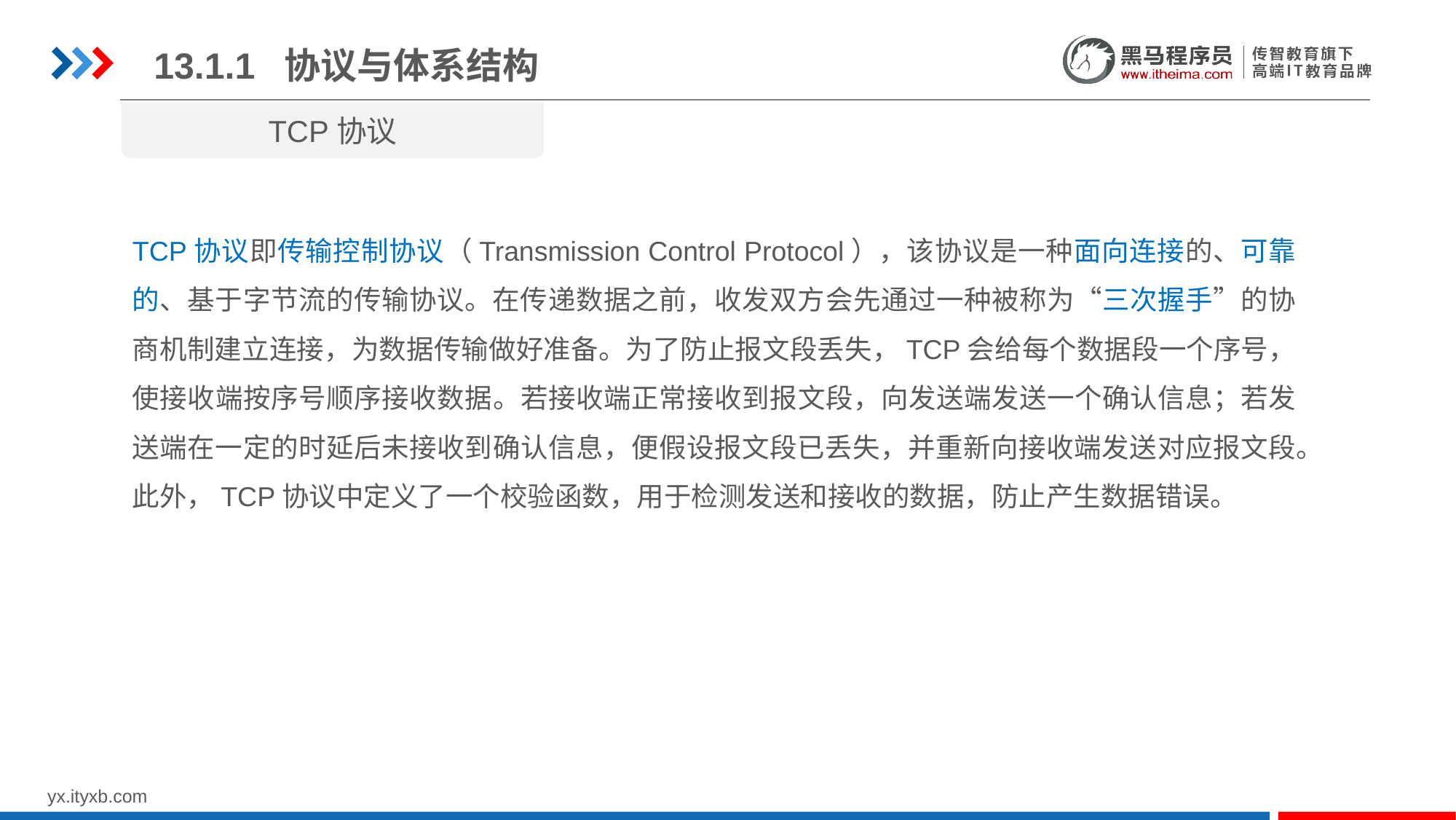

13.1.1  协议与体系结构

TCP协议
TCP协议即传输控制协议（Transmission Control Protocol），该协议是一种面向连接的、可靠的、基于字节流的传输协议。在传递数据之前，收发双方会先通过一种被称为“三次握手”的协商机制建立连接，为数据传输做好准备。为了防止报文段丢失，TCP会给每个数据段一个序号，使接收端按序号顺序接收数据。若接收端正常接收到报文段，向发送端发送一个确认信息；若发送端在一定的时延后未接收到确认信息，便假设报文段已丢失，并重新向接收端发送对应报文段。此外，TCP协议中定义了一个校验函数，用于检测发送和接收的数据，防止产生数据错误。